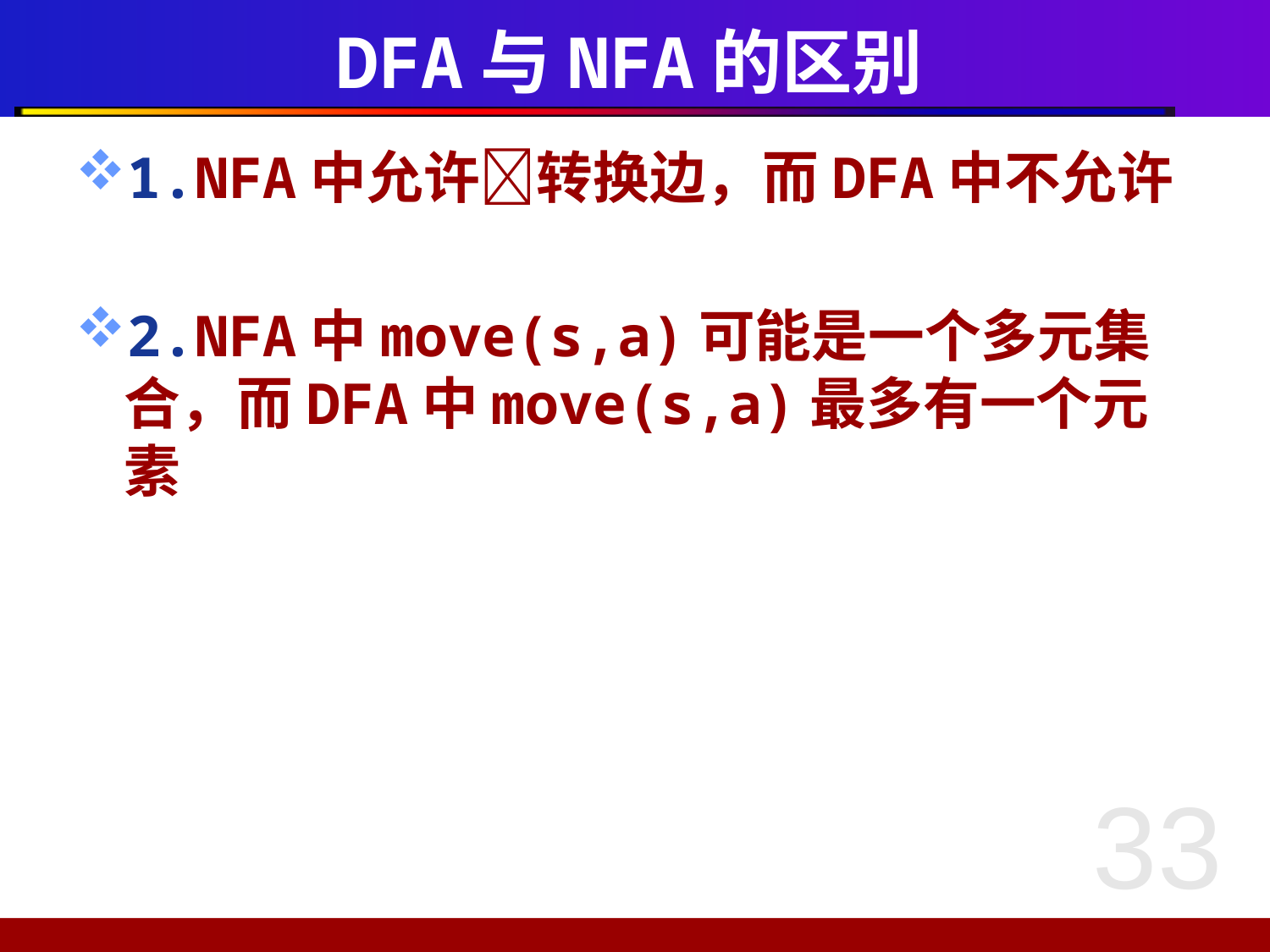

# DFA与NFA的区别
1.NFA中允许ε转换边，而DFA中不允许

2.NFA中move(s,a)可能是一个多元集合，而DFA中move(s,a)最多有一个元素
33